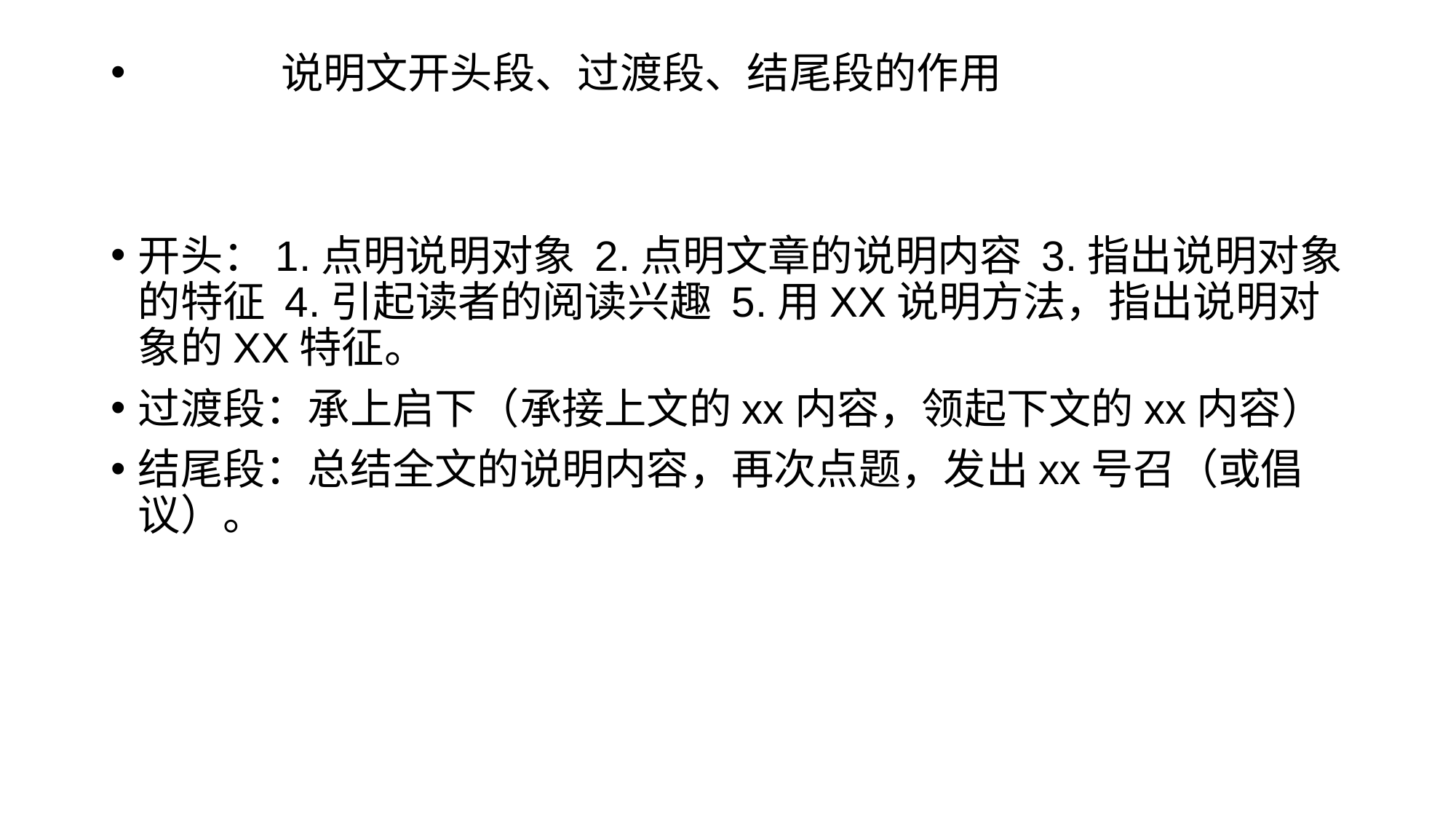

说明文开头段、过渡段、结尾段的作用

开头：1.点明说明对象 2.点明文章的说明内容 3.指出说明对象的特征 4.引起读者的阅读兴趣 5.用XX说明方法，指出说明对象的XX特征。
过渡段：承上启下（承接上文的xx内容，领起下文的xx内容）
结尾段：总结全文的说明内容，再次点题，发出xx号召（或倡议）。